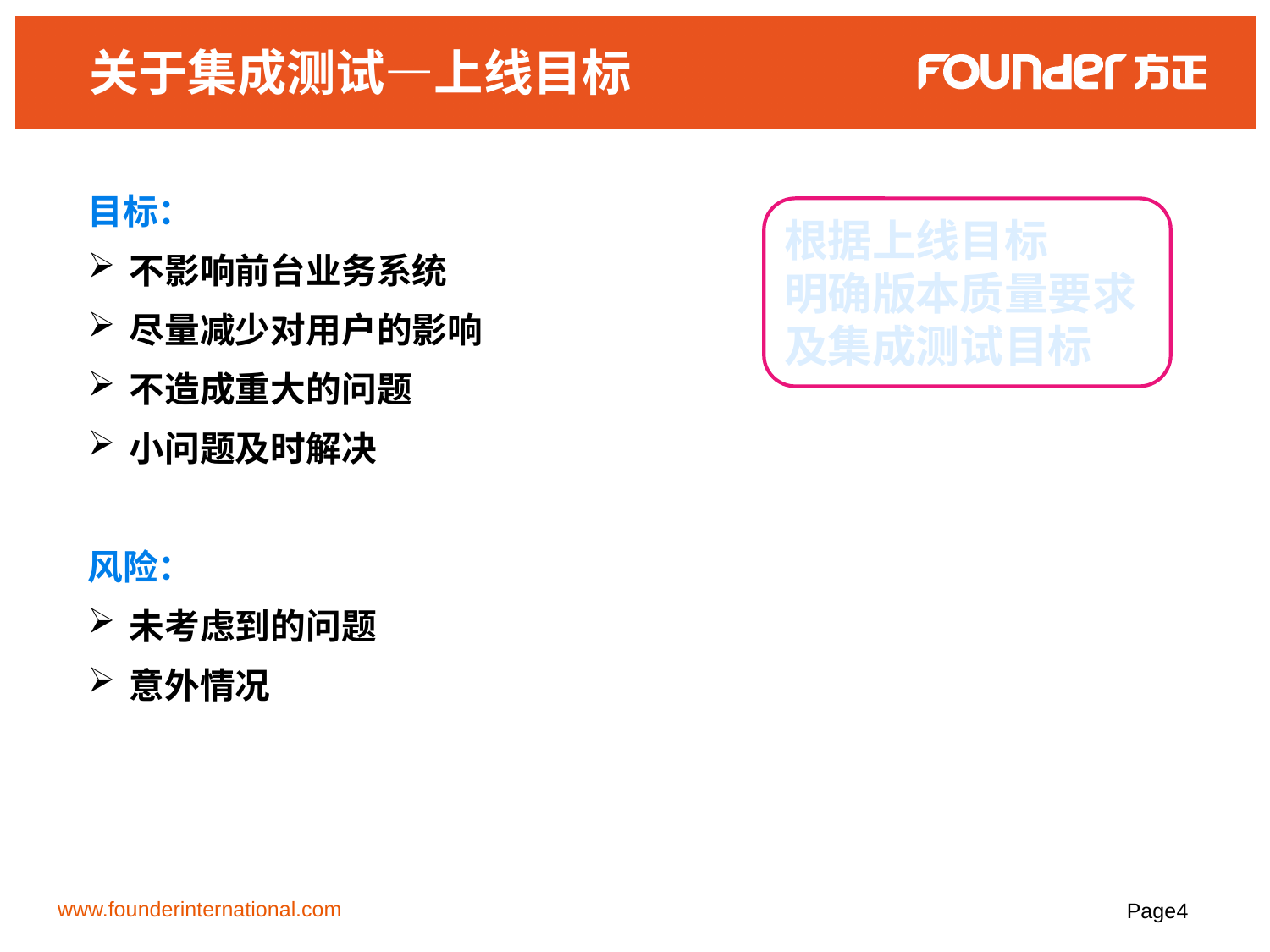

# 关于集成测试—上线目标
目标：
不影响前台业务系统
尽量减少对用户的影响
不造成重大的问题
小问题及时解决

风险：
未考虑到的问题
意外情况
根据上线目标
明确版本质量要求
及集成测试目标
www.founderinternational.com
Page4